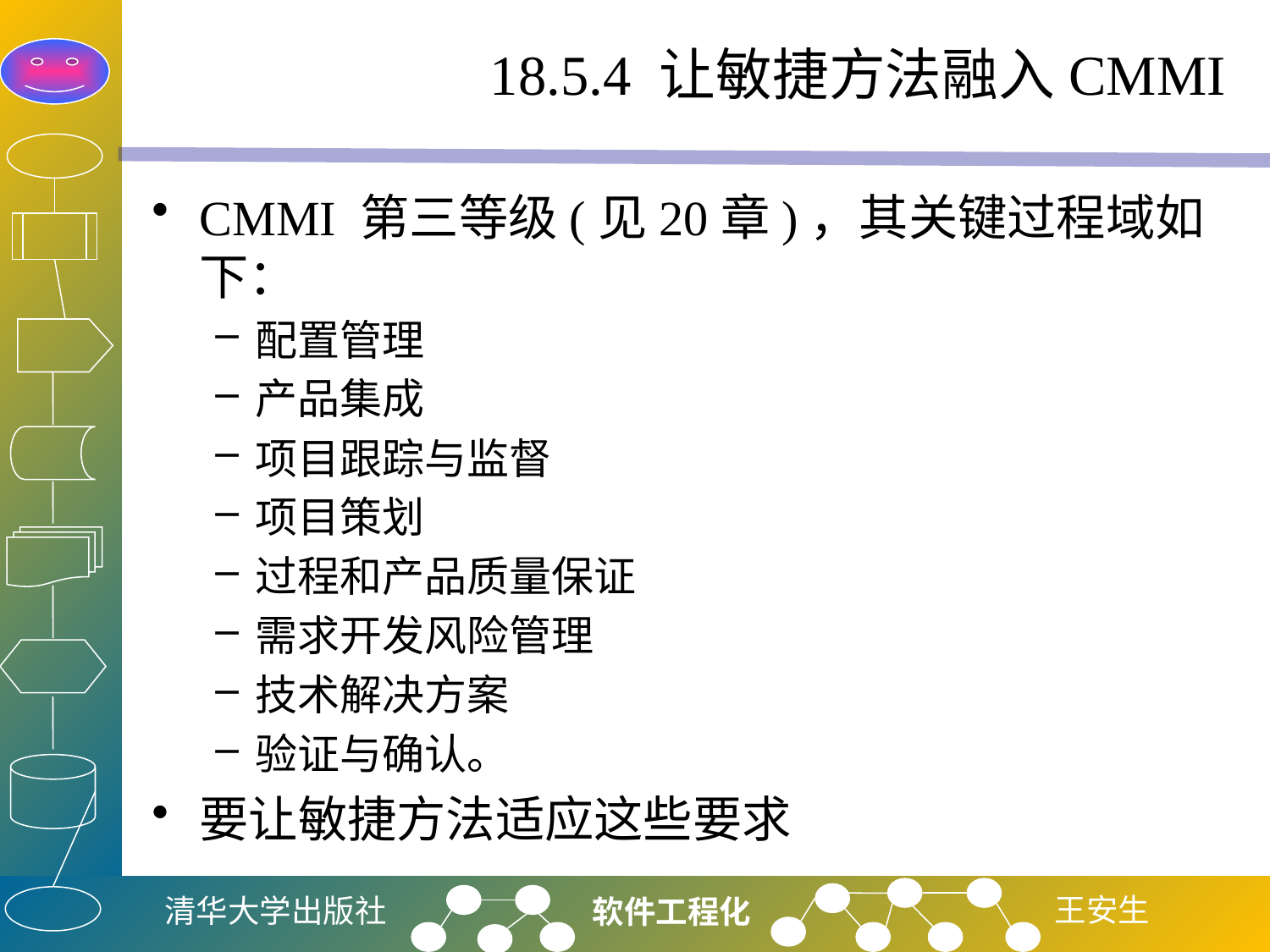

# 18.5.4 让敏捷方法融入CMMI
CMMI 第三等级(见20章)，其关键过程域如下：
配置管理
产品集成
项目跟踪与监督
项目策划
过程和产品质量保证
需求开发风险管理
技术解决方案
验证与确认。
要让敏捷方法适应这些要求